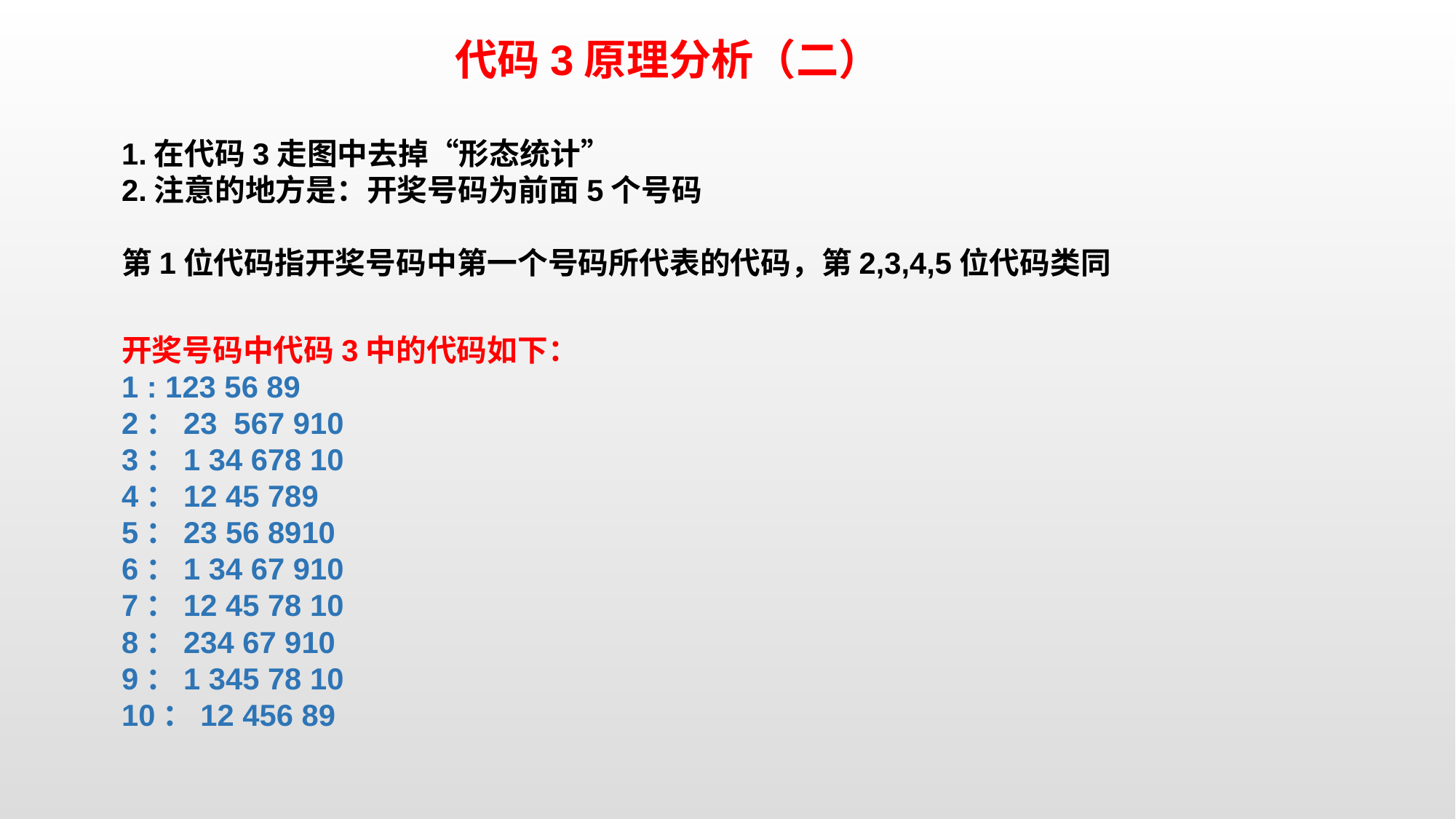

代码3原理分析（二）

1.在代码3走图中去掉“形态统计”
2.注意的地方是：开奖号码为前面5个号码

第1位代码指开奖号码中第一个号码所代表的代码，第2,3,4,5位代码类同

开奖号码中代码3中的代码如下：
1 : 123 56 89
2：23  567 910
3：1 34 678 10
4：12 45 789
5：23 56 8910
6：1 34 67 910
7：12 45 78 10
8：234 67 910
9：1 345 78 10
10：12 456 89